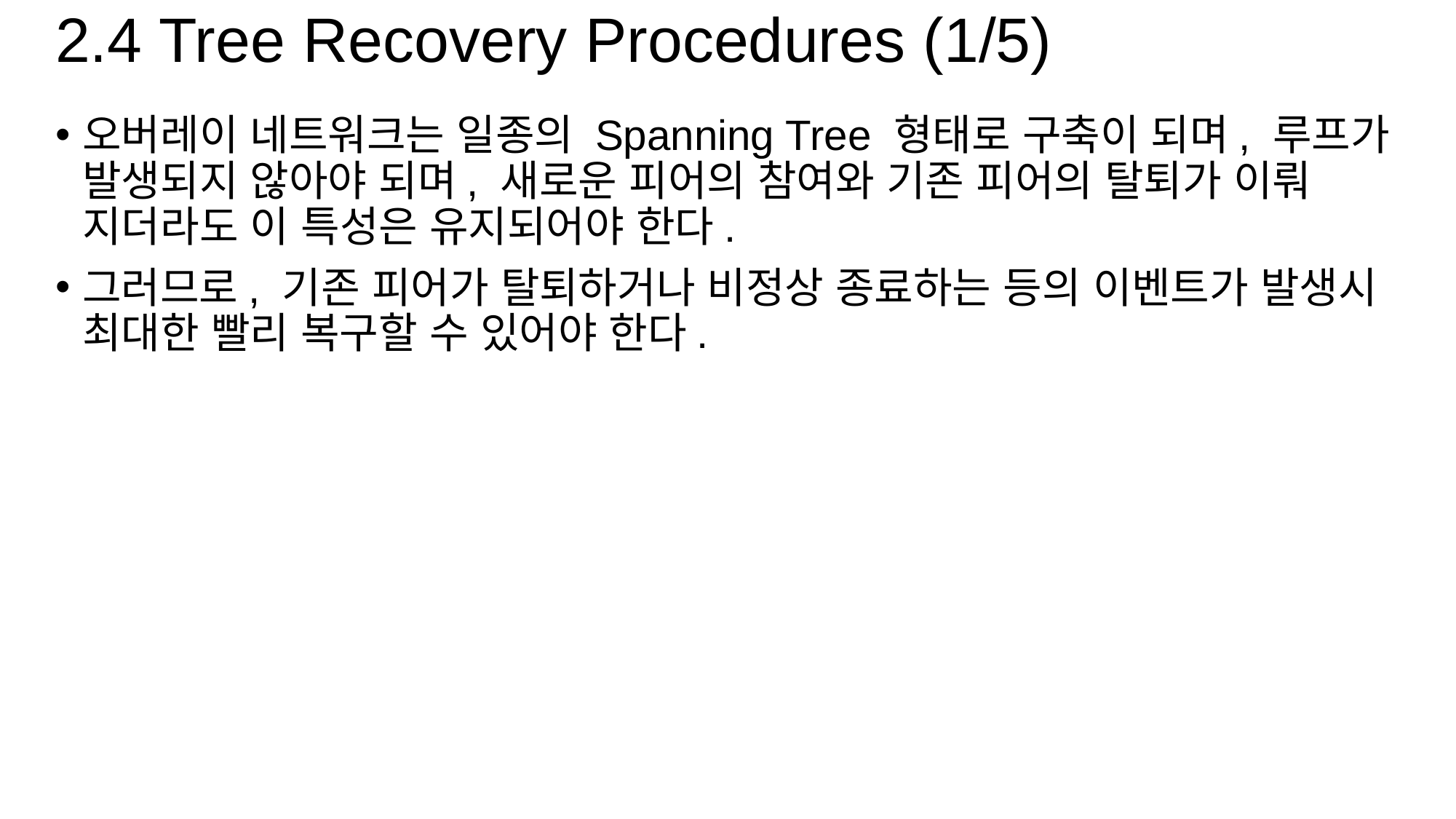

# 2.4 Tree Recovery Procedures (1/5)
오버레이 네트워크는 일종의 Spanning Tree 형태로 구축이 되며, 루프가 발생되지 않아야 되며, 새로운 피어의 참여와 기존 피어의 탈퇴가 이뤄 지더라도 이 특성은 유지되어야 한다.
그러므로, 기존 피어가 탈퇴하거나 비정상 종료하는 등의 이벤트가 발생시 최대한 빨리 복구할 수 있어야 한다.